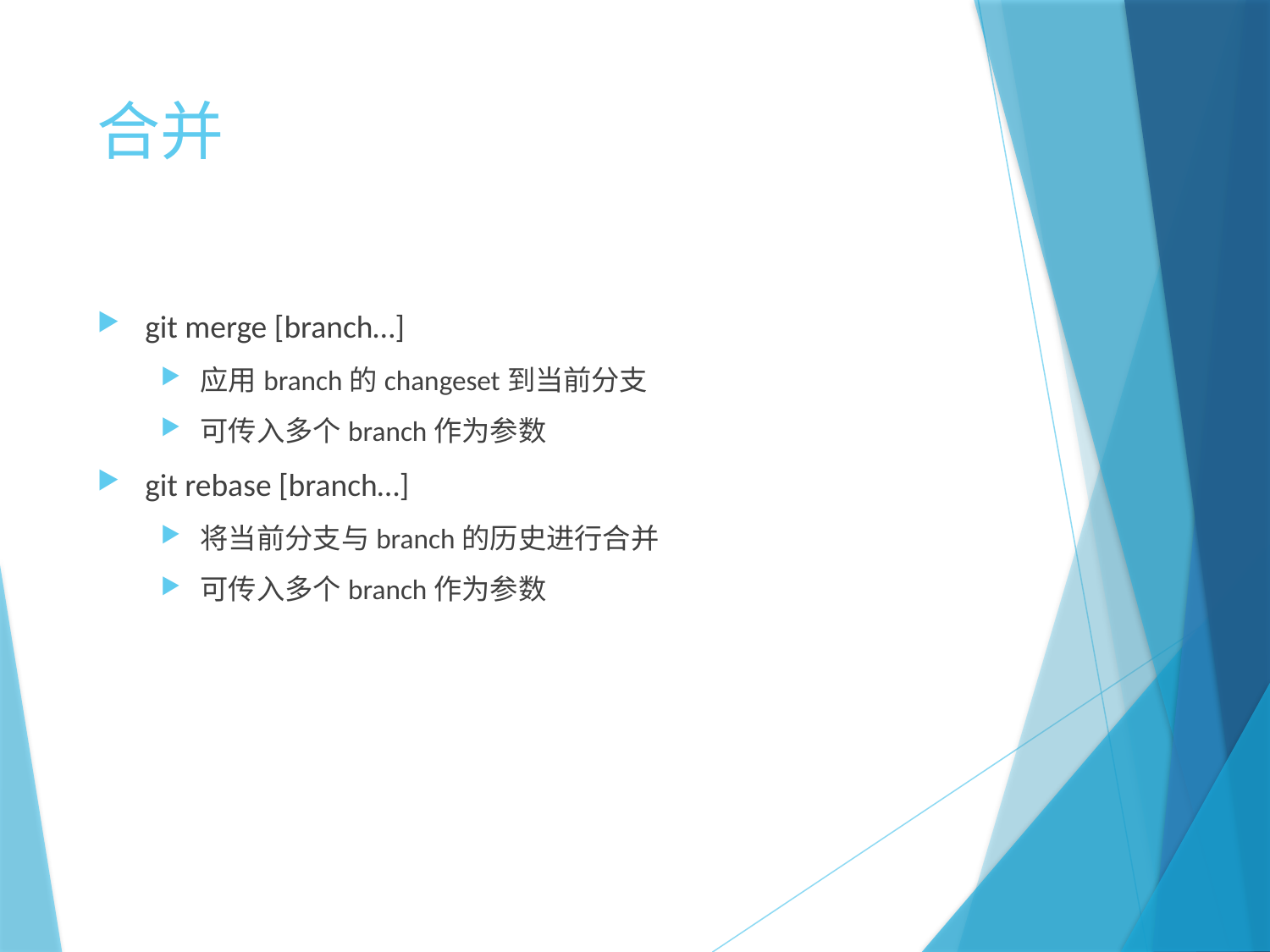

# 合并
git merge [branch…]
应用branch的changeset到当前分支
可传入多个branch作为参数
git rebase [branch…]
将当前分支与branch的历史进行合并
可传入多个branch作为参数